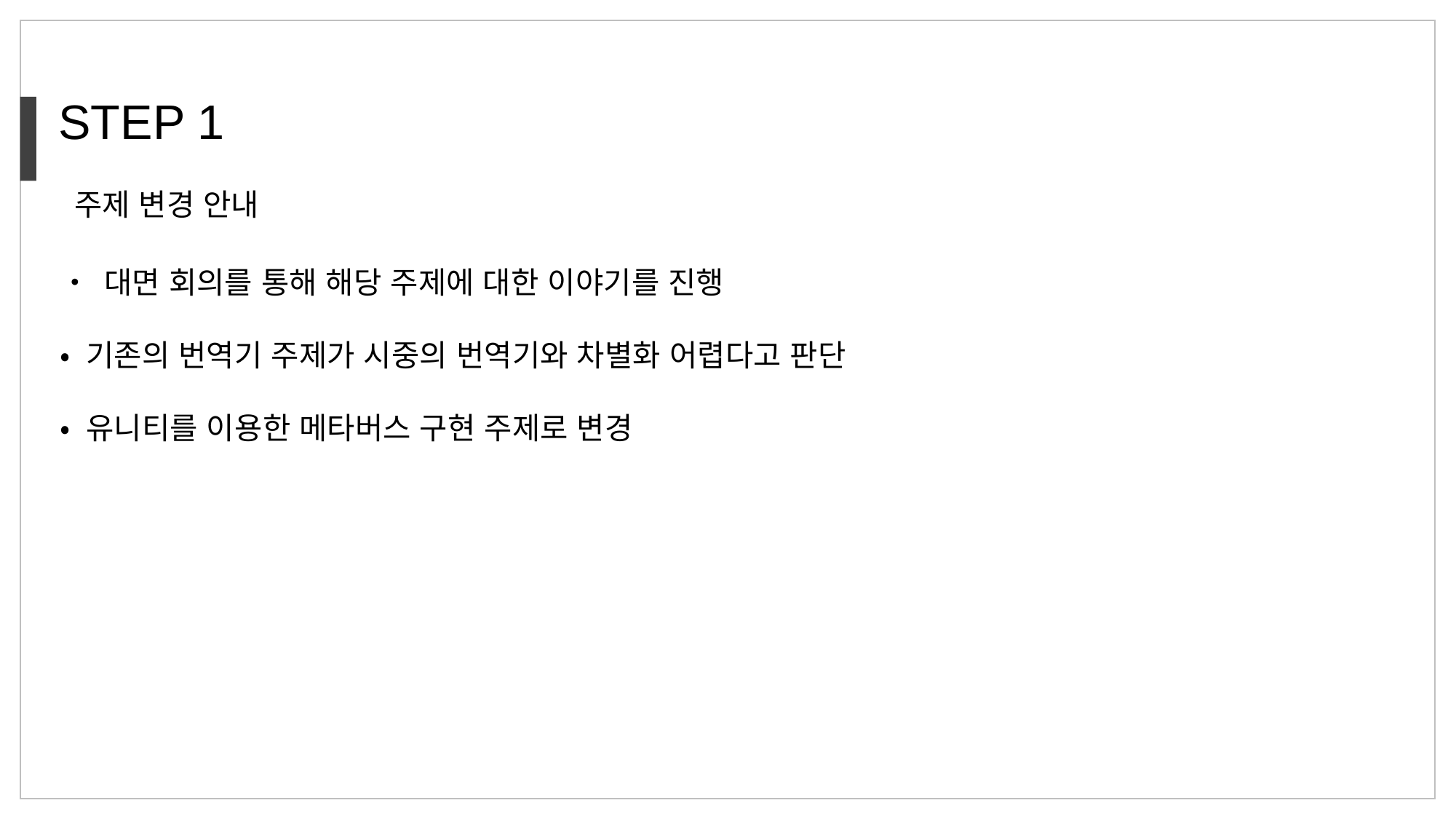

STEP 1

 주제 변경 안내

• 대면 회의를 통해 해당 주제에 대한 이야기를 진행

• 기존의 번역기 주제가 시중의 번역기와 차별화 어렵다고 판단

• 유니티를 이용한 메타버스 구현 주제로 변경